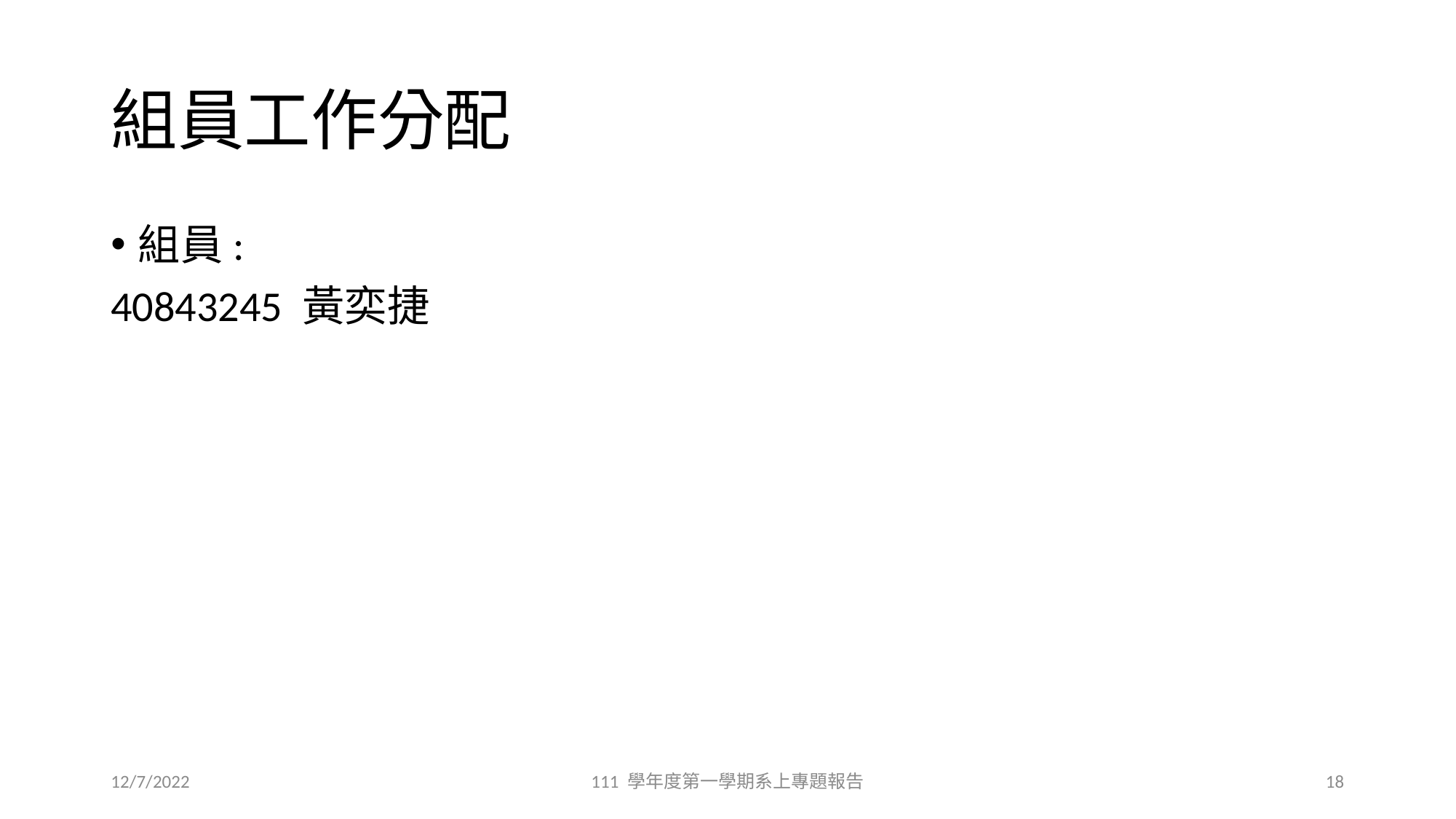

# 組員工作分配
組員:
40843245 黃奕捷
12/7/2022
111 學年度第一學期系上專題報告
18